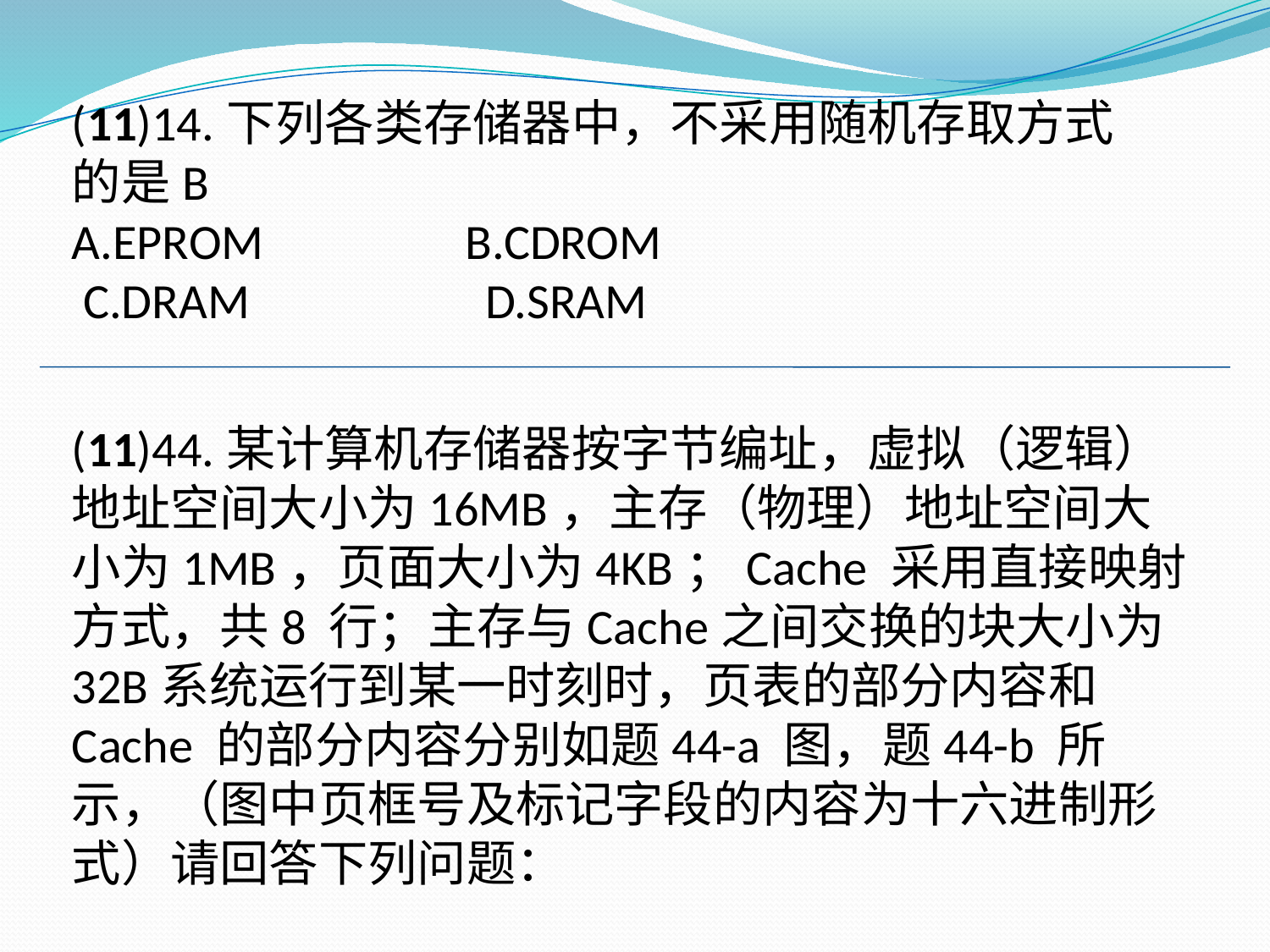

(11)14.下列各类存储器中，不采用随机存取方式的是B
A.EPROM                  B.CDROM
 C.DRAM                     D.SRAM

(11)44.某计算机存储器按字节编址，虚拟（逻辑）地址空间大小为16MB，主存（物理）地址空间大小为1MB，页面大小为4KB；Cache 采用直接映射方式，共8 行；主存与Cache之间交换的块大小为32B系统运行到某一时刻时，页表的部分内容和Cache 的部分内容分别如题44-a 图，题44-b 所示，（图中页框号及标记字段的内容为十六进制形式）请回答下列问题：